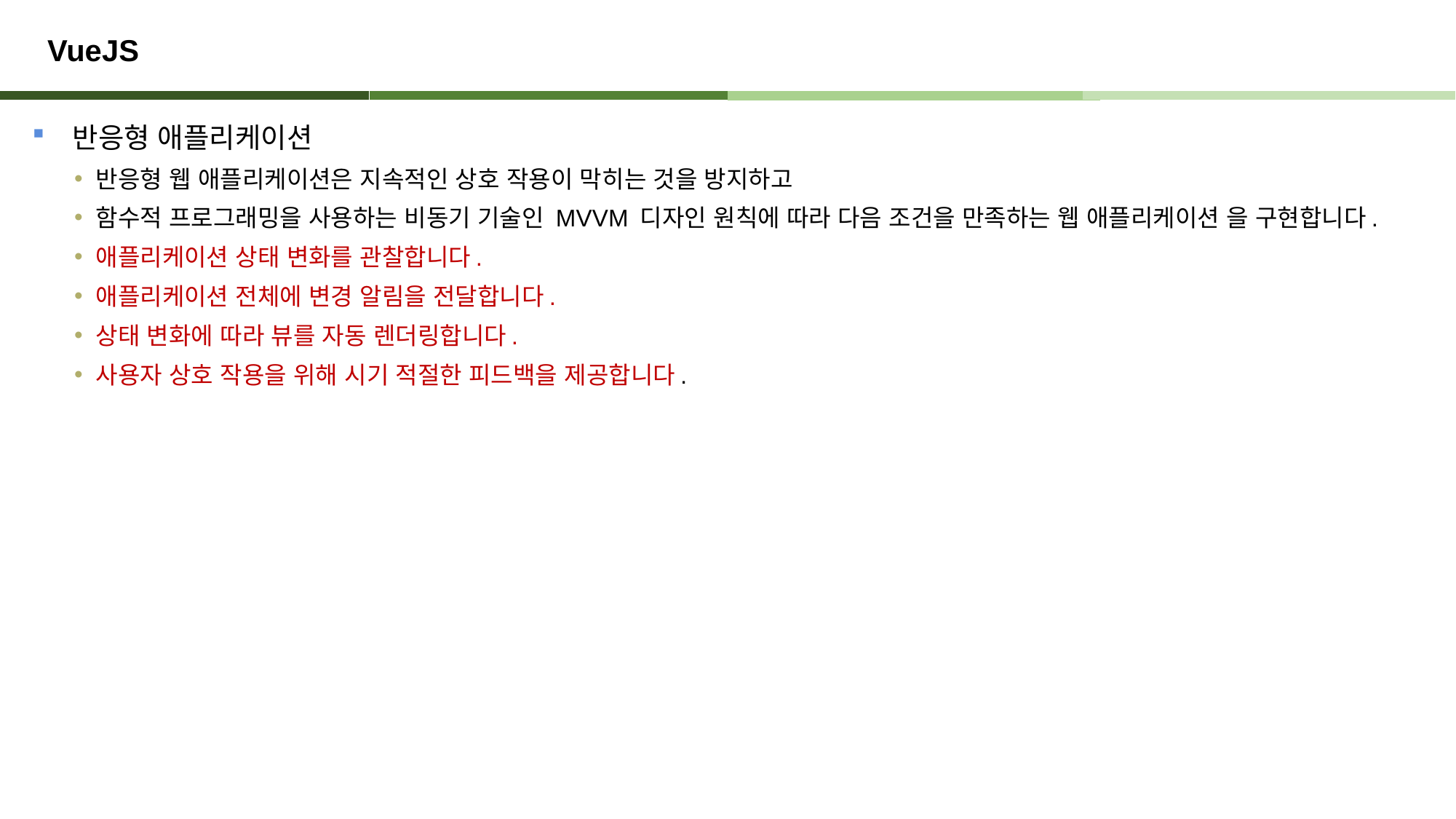

# VueJS
반응형 애플리케이션
반응형 웹 애플리케이션은 지속적인 상호 작용이 막히는 것을 방지하고
함수적 프로그래밍을 사용하는 비동기 기술인 MVVM 디자인 원칙에 따라 다음 조건을 만족하는 웹 애플리케이션 을 구현합니다.
애플리케이션 상태 변화를 관찰합니다.
애플리케이션 전체에 변경 알림을 전달합니다.
상태 변화에 따라 뷰를 자동 렌더링합니다.
사용자 상호 작용을 위해 시기 적절한 피드백을 제공합니다.